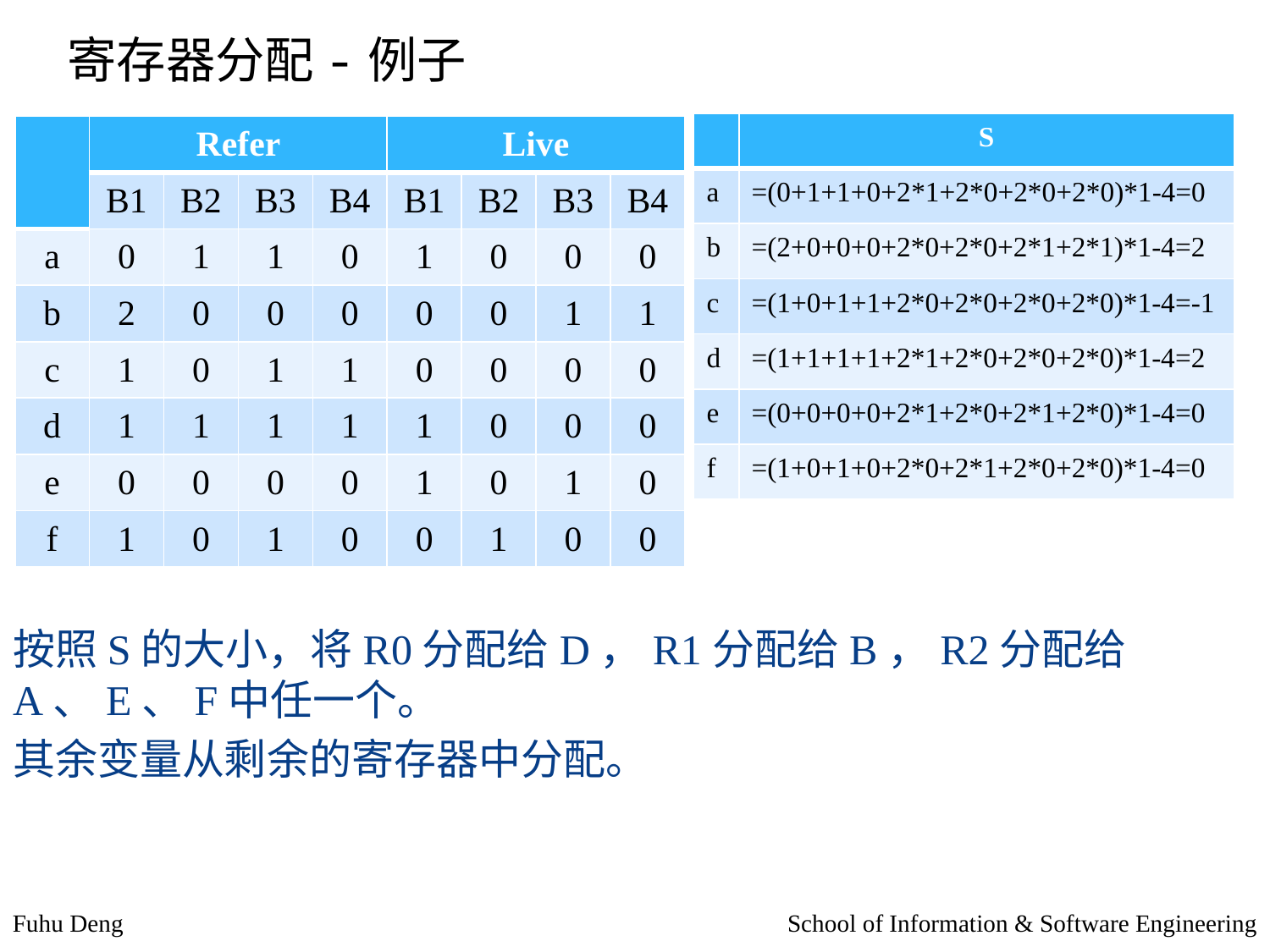

寄存器分配-例子
|  | S |
| --- | --- |
| a | =(0+1+1+0+2\*1+2\*0+2\*0+2\*0)\*1-4=0 |
| b | =(2+0+0+0+2\*0+2\*0+2\*1+2\*1)\*1-4=2 |
| c | =(1+0+1+1+2\*0+2\*0+2\*0+2\*0)\*1-4=-1 |
| d | =(1+1+1+1+2\*1+2\*0+2\*0+2\*0)\*1-4=2 |
| e | =(0+0+0+0+2\*1+2\*0+2\*1+2\*0)\*1-4=0 |
| f | =(1+0+1+0+2\*0+2\*1+2\*0+2\*0)\*1-4=0 |
|  | Refer |  |  |  | Live |  |  |  |
| --- | --- | --- | --- | --- | --- | --- | --- | --- |
|  | B1 | B2 | B3 | B4 | B1 | B2 | B3 | B4 |
| a | 0 | 1 | 1 | 0 | 1 | 0 | 0 | 0 |
| b | 2 | 0 | 0 | 0 | 0 | 0 | 1 | 1 |
| c | 1 | 0 | 1 | 1 | 0 | 0 | 0 | 0 |
| d | 1 | 1 | 1 | 1 | 1 | 0 | 0 | 0 |
| e | 0 | 0 | 0 | 0 | 1 | 0 | 1 | 0 |
| f | 1 | 0 | 1 | 0 | 0 | 1 | 0 | 0 |
按照S的大小，将R0分配给D，R1分配给B，R2分配给A、E、F中任一个。
其余变量从剩余的寄存器中分配。
Fuhu Deng
86
School of Information & Software Engineering